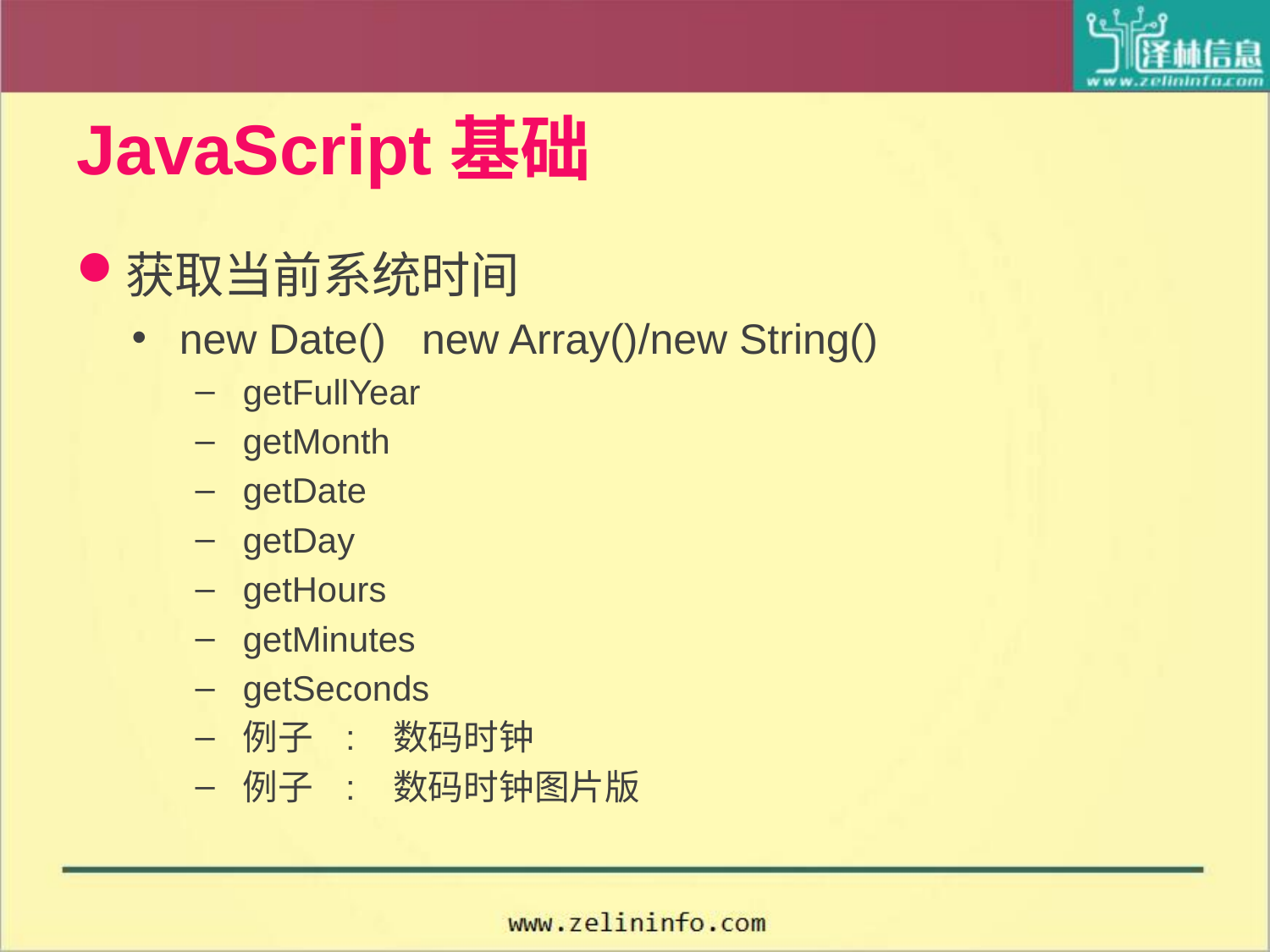

# JavaScript基础
获取当前系统时间
new Date()   new Array()/new String()
getFullYear
getMonth
getDate
getDay
getHours
getMinutes
getSeconds
例子   :   数码时钟
例子   :   数码时钟图片版